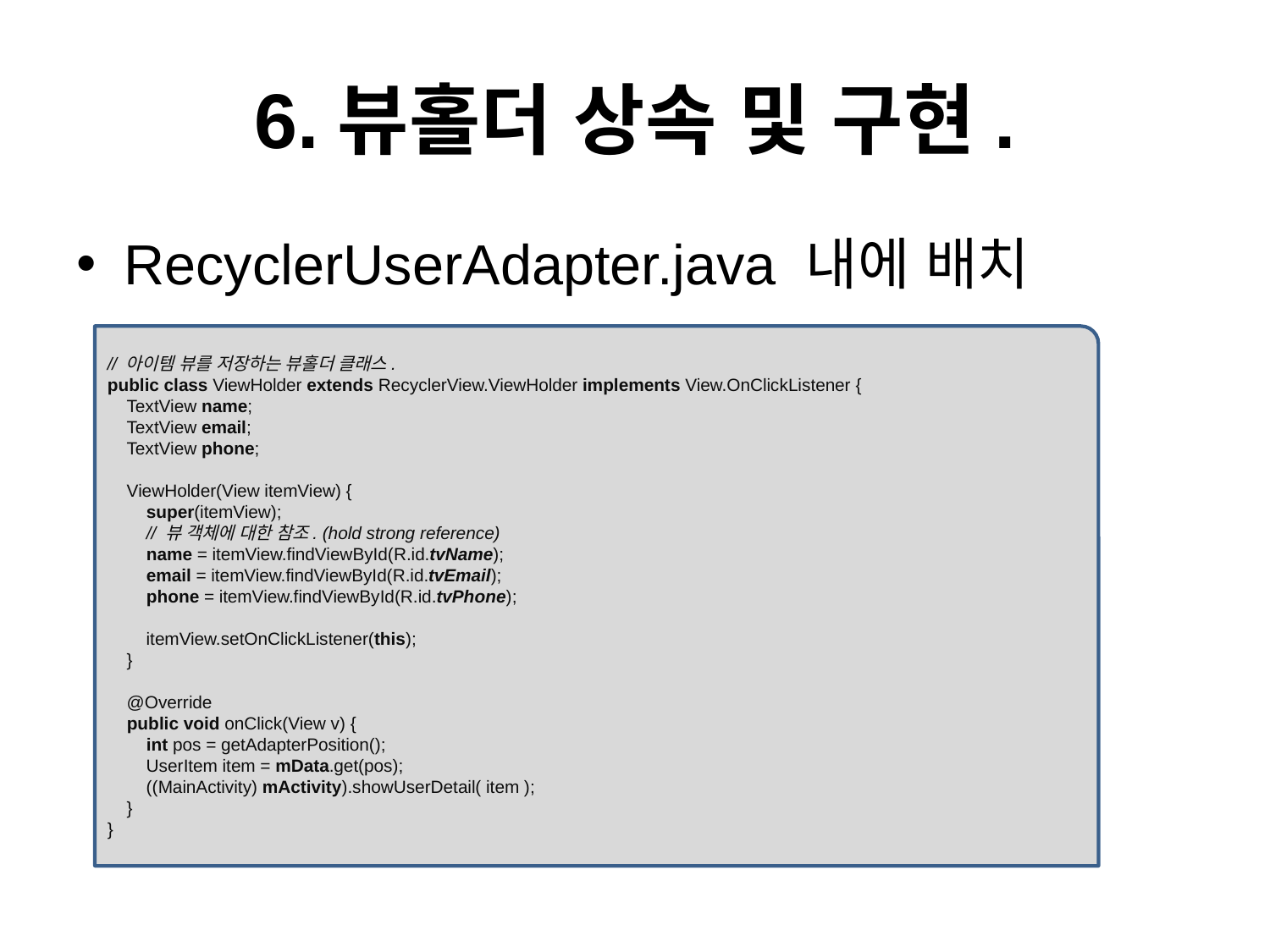

# 6.뷰홀더 상속 및 구현.
RecyclerUserAdapter.java 내에 배치
// 아이템 뷰를 저장하는 뷰홀더 클래스.
public class ViewHolder extends RecyclerView.ViewHolder implements View.OnClickListener {
    TextView name;
    TextView email;
    TextView phone;
    ViewHolder(View itemView) {
        super(itemView);
        // 뷰 객체에 대한 참조. (hold strong reference)
        name = itemView.findViewById(R.id.tvName);
        email = itemView.findViewById(R.id.tvEmail);
        phone = itemView.findViewById(R.id.tvPhone);
        itemView.setOnClickListener(this);
    }
    @Override
    public void onClick(View v) {
        int pos = getAdapterPosition();
        UserItem item = mData.get(pos);
        ((MainActivity) mActivity).showUserDetail( item );
    }
}